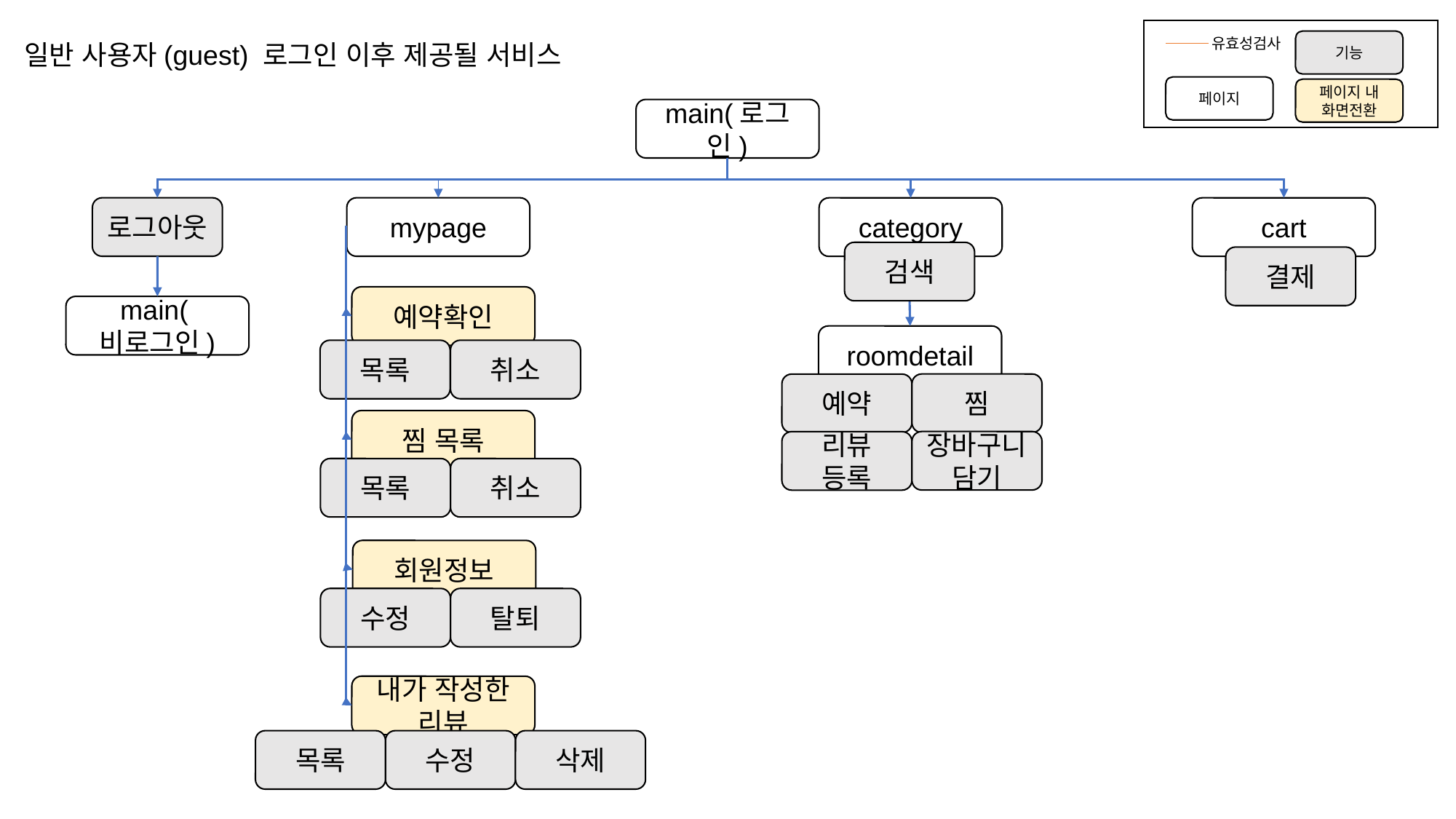

유효성검사
기능
페이지
페이지 내
화면전환
일반 사용자(guest) 로그인 이후 제공될 서비스
main(로그인)
로그아웃
mypage
category
cart
검색
결제
예약확인
main(비로그인)
roomdetail
목록
취소
찜
예약
찜 목록
장바구니
담기
리뷰
등록
목록
취소
회원정보
수정
탈퇴
내가 작성한
리뷰
목록
수정
삭제